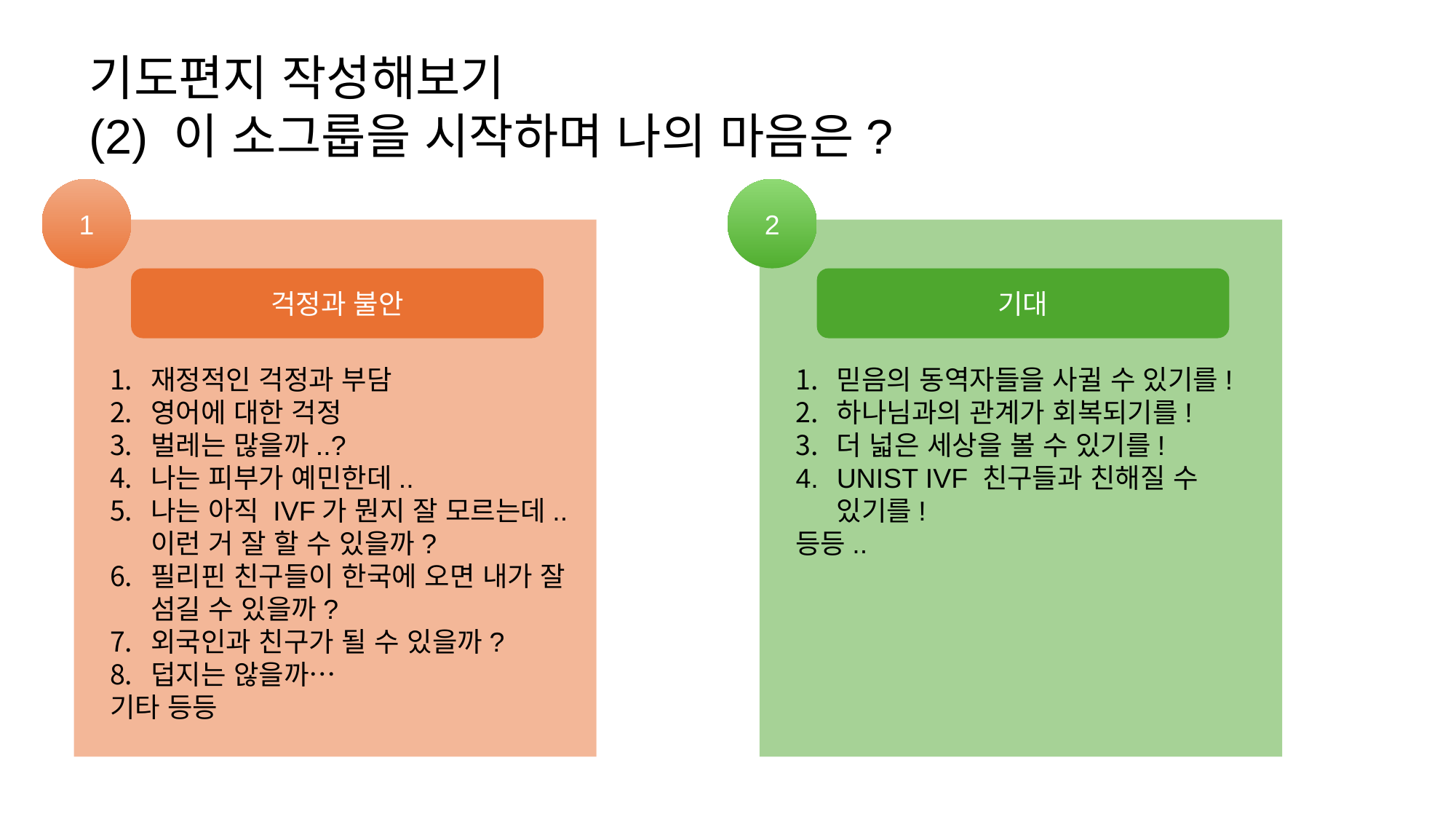

기도편지 작성해보기
(2) 이 소그룹을 시작하며 나의 마음은?
1
2

걱정과 불안
기대
재정적인 걱정과 부담
영어에 대한 걱정
벌레는 많을까..?
나는 피부가 예민한데..
나는 아직 IVF가 뭔지 잘 모르는데.. 이런 거 잘 할 수 있을까?
필리핀 친구들이 한국에 오면 내가 잘 섬길 수 있을까?
외국인과 친구가 될 수 있을까?
덥지는 않을까…
기타 등등
믿음의 동역자들을 사귈 수 있기를!
하나님과의 관계가 회복되기를!
더 넓은 세상을 볼 수 있기를!
UNIST IVF 친구들과 친해질 수 있기를!
등등..